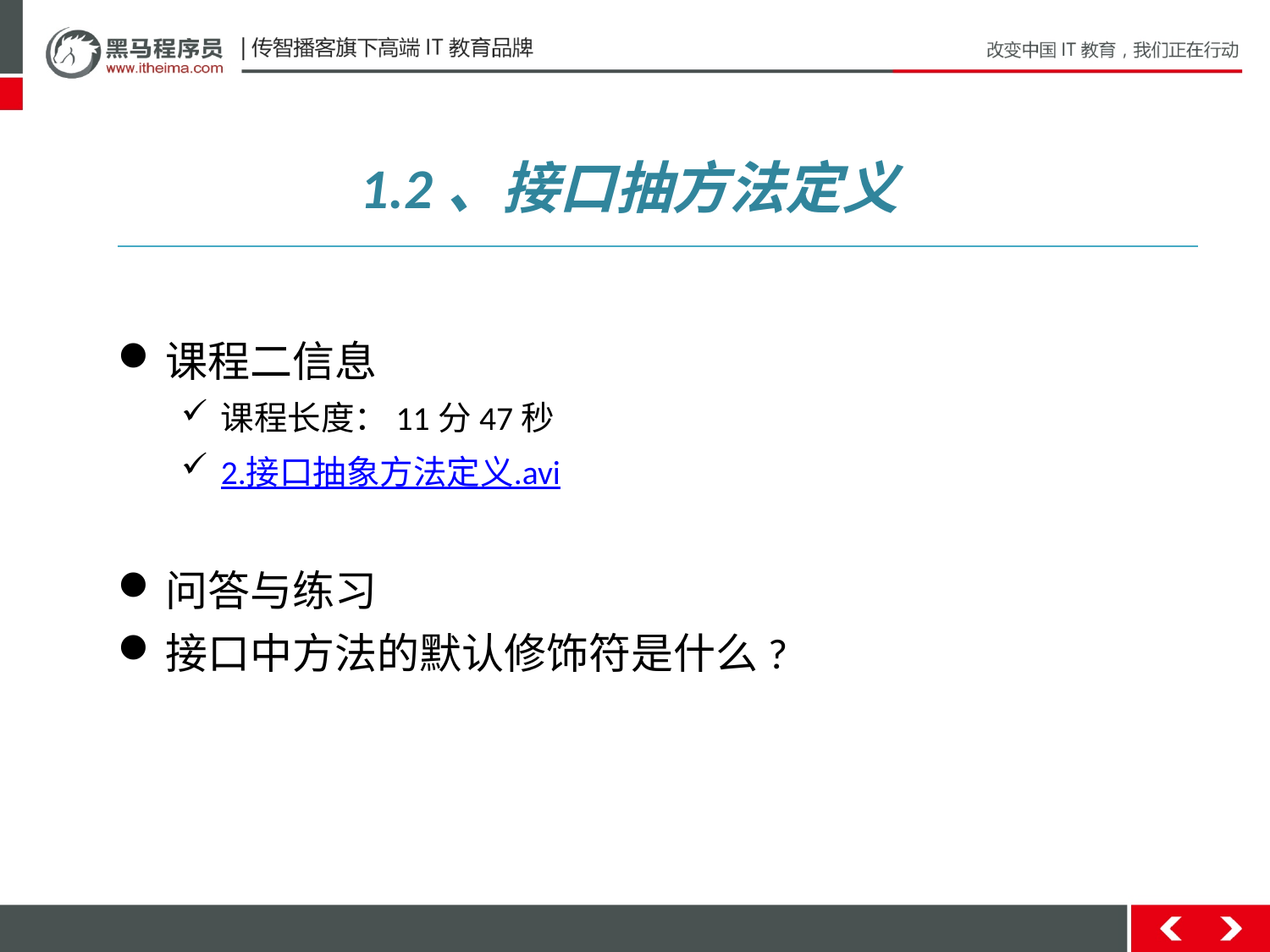

1.2、接口抽方法定义

课程二信息
课程长度：11分47秒
2.接口抽象方法定义.avi

问答与练习
接口中方法的默认修饰符是什么?